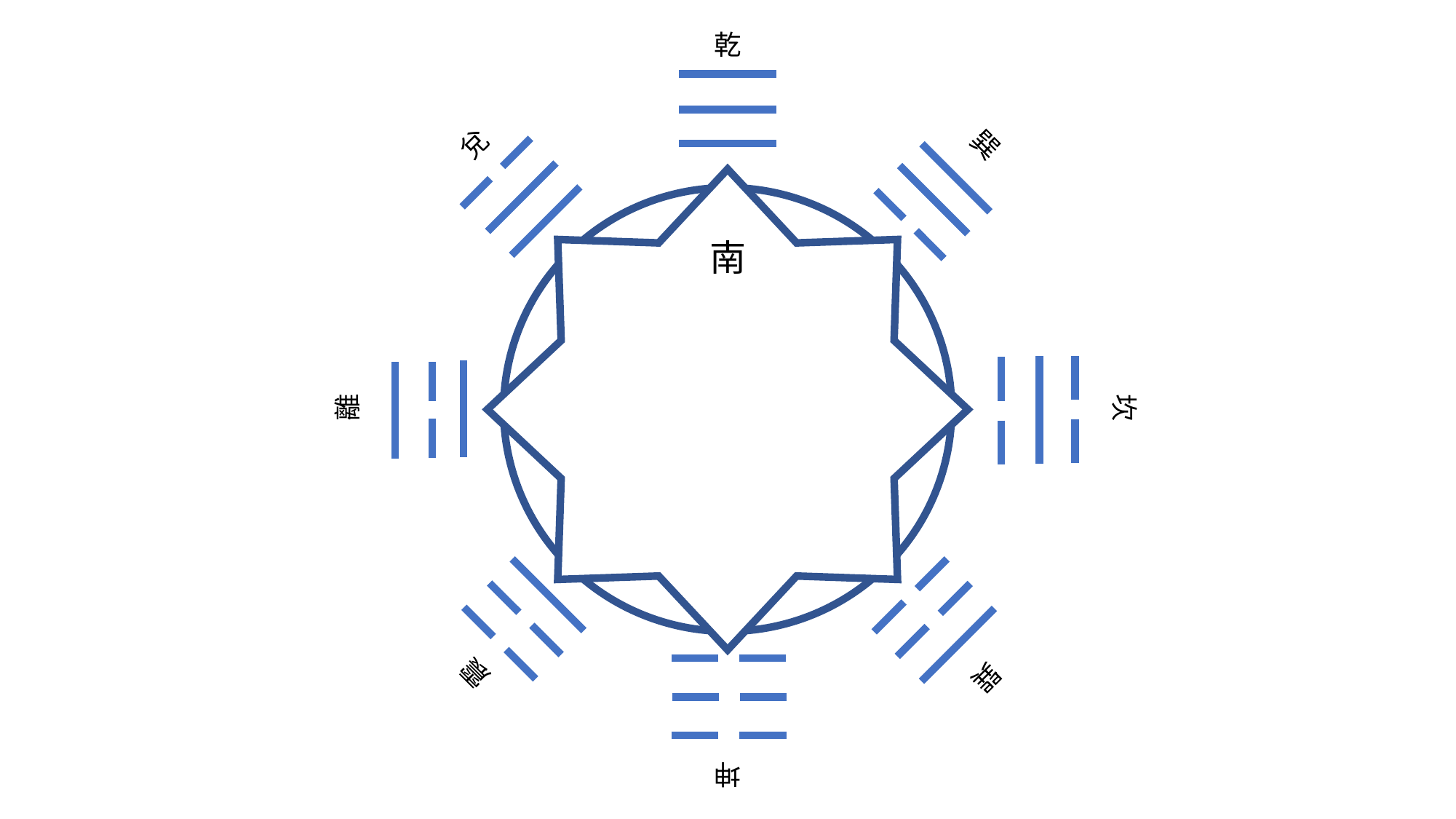

乾
兌
巽

南
離
坎
震
巽
坤